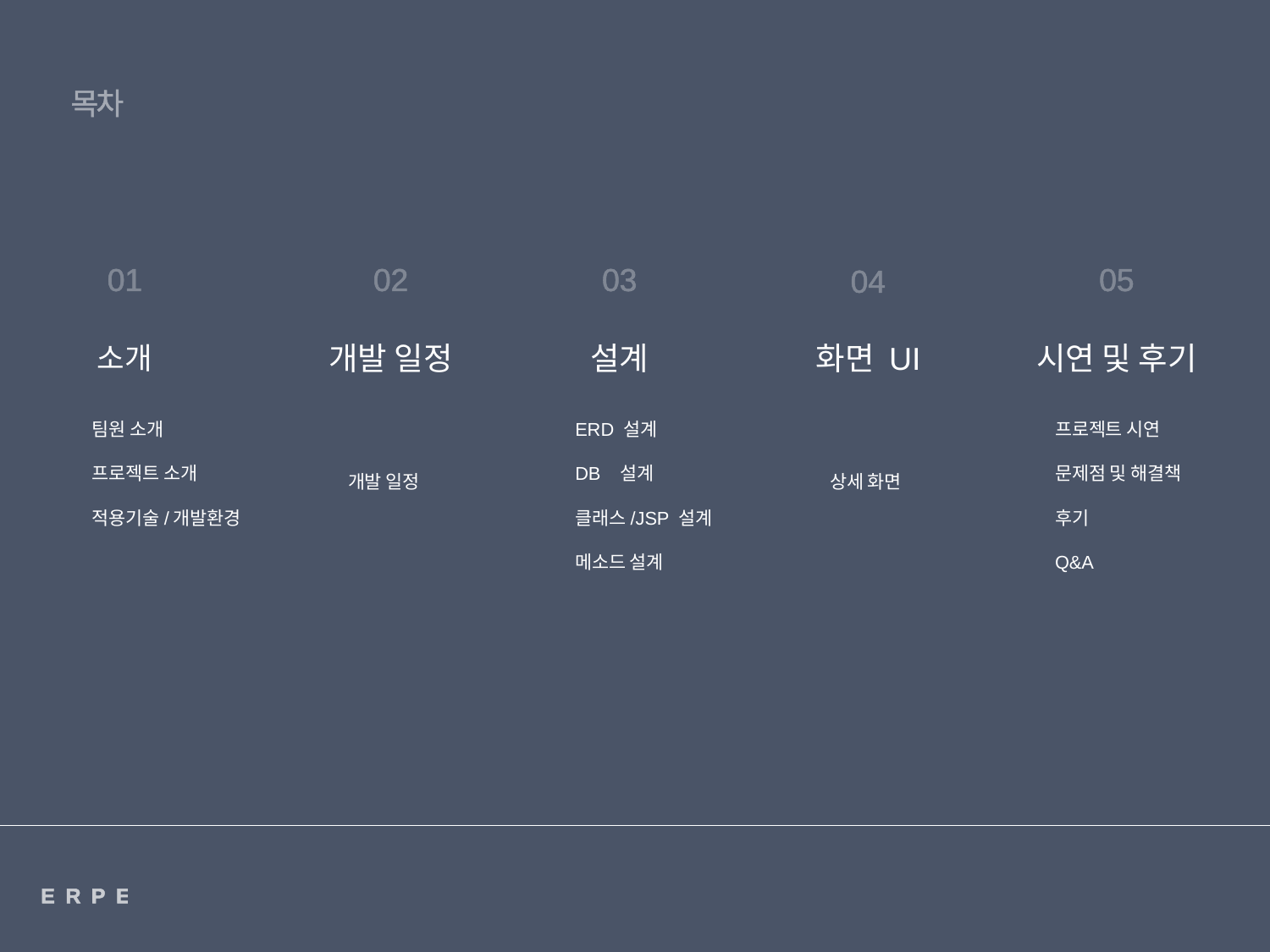

목차
01
02
03
05
04
개발 일정
설계
화면 UI
시연 및 후기
소개
팀원 소개

프로젝트 소개

적용기술/개발환경
ERD 설계

DB   설계

클래스/JSP 설계

메소드 설계
프로젝트 시연

문제점 및 해결책

후기

Q&A

개발 일정
상세 화면

ERPERP